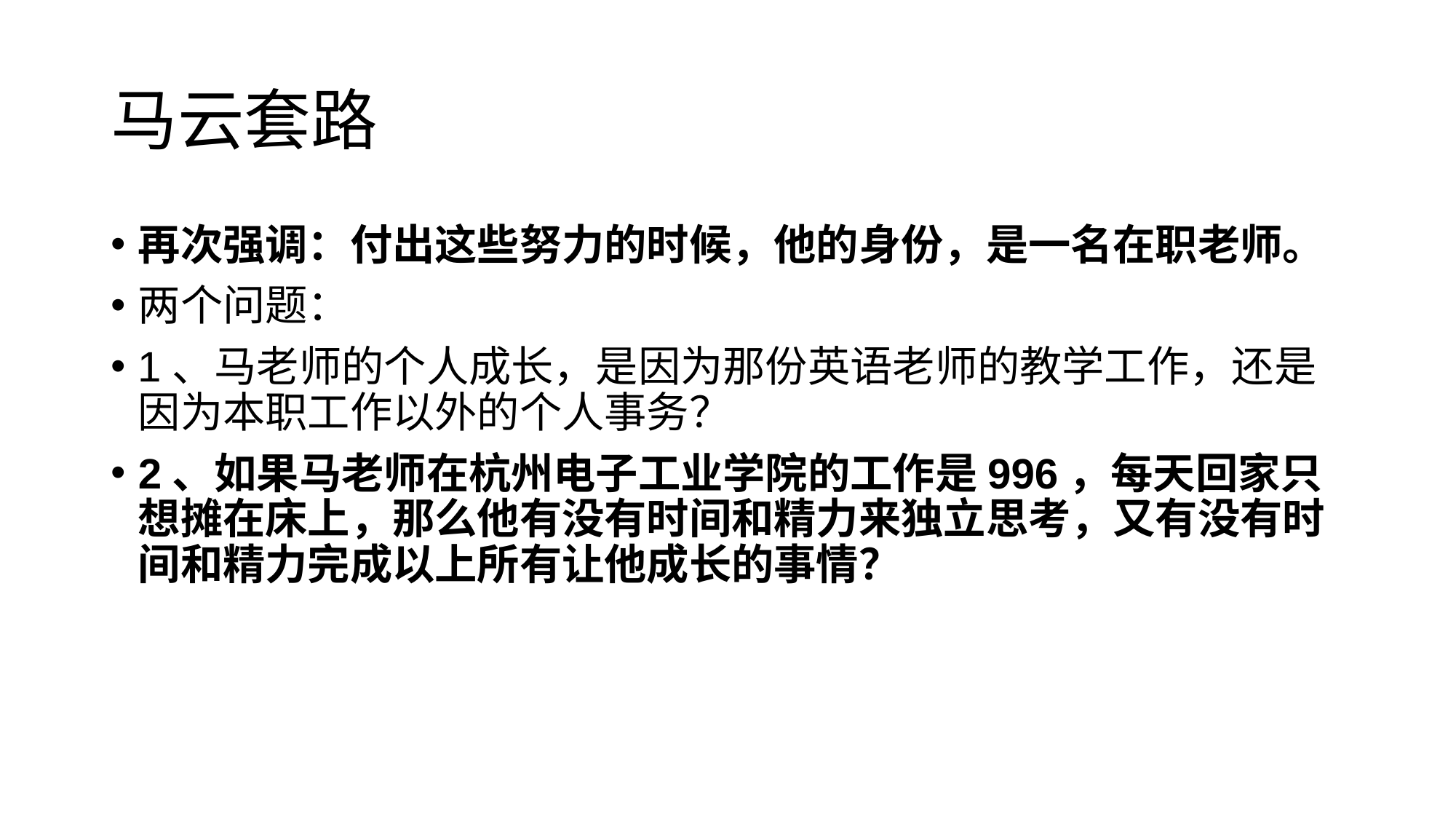

# 马云套路
再次强调：付出这些努力的时候，他的身份，是一名在职老师。
两个问题：
1、马老师的个人成长，是因为那份英语老师的教学工作，还是因为本职工作以外的个人事务？
2、如果马老师在杭州电子工业学院的工作是996，每天回家只想摊在床上，那么他有没有时间和精力来独立思考，又有没有时间和精力完成以上所有让他成长的事情？